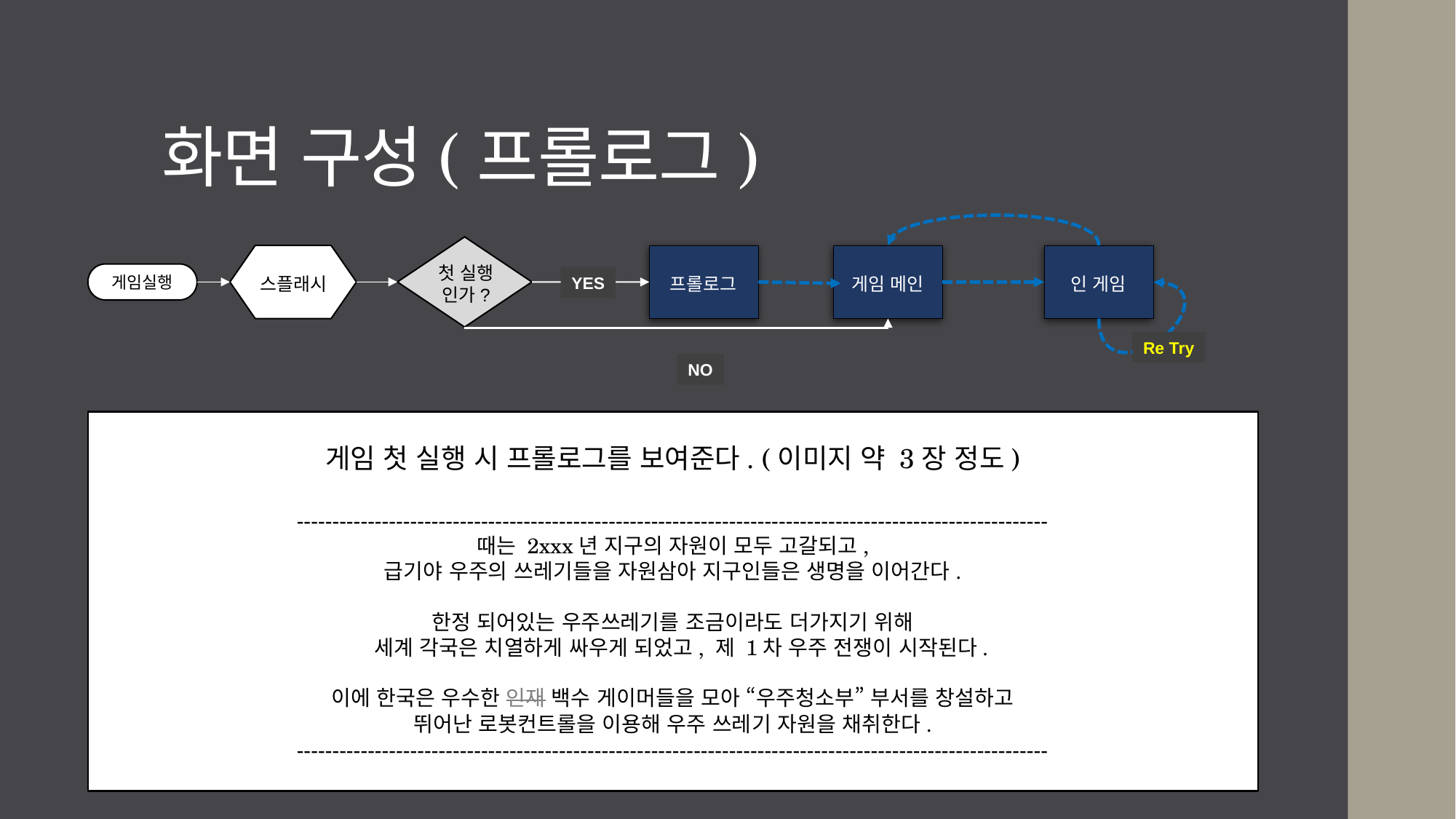

# 화면 구성(프롤로그)

스플래시

프롤로그

게임 메인

인 게임
첫 실행
인가?
게임실행
YES
Re Try
NO
게임 첫 실행 시 프롤로그를 보여준다. (이미지 약 3장 정도)

----------------------------------------------------------------------------------------------------------
때는 2xxx년 지구의 자원이 모두 고갈되고,
급기야 우주의 쓰레기들을 자원삼아 지구인들은 생명을 이어간다.

한정 되어있는 우주쓰레기를 조금이라도 더가지기 위해
  세계 각국은 치열하게 싸우게 되었고, 제 1차 우주 전쟁이 시작된다.

이에 한국은 우수한 인재 백수 게이머들을 모아 “우주청소부” 부서를 창설하고
뛰어난 로봇컨트롤을 이용해 우주 쓰레기 자원을 채취한다.
----------------------------------------------------------------------------------------------------------